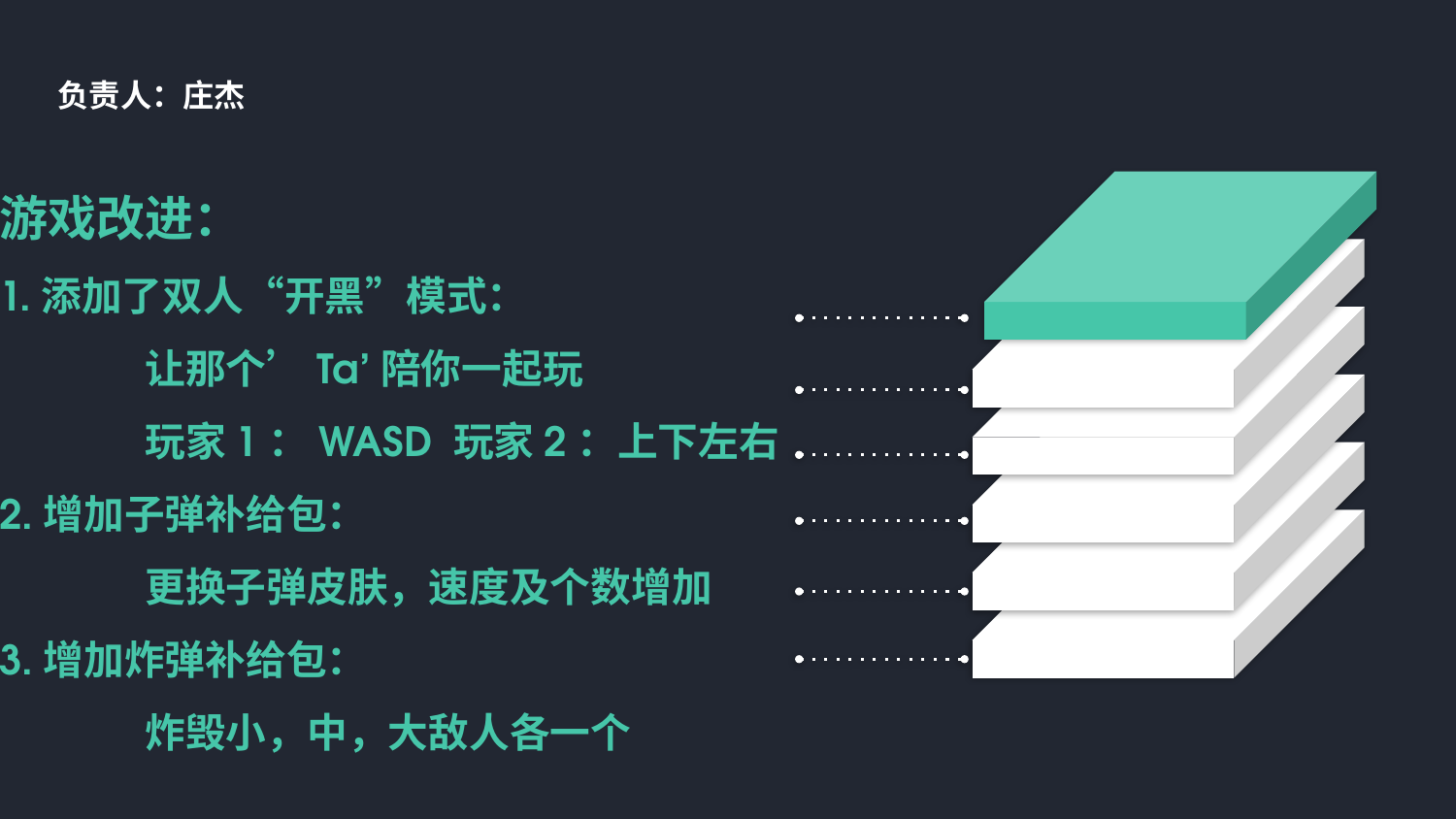

负责人：庄杰
游戏改进：
1.添加了双人“开黑”模式：
	让那个’Ta’陪你一起玩
	玩家1：WASD 玩家2：上下左右
2.增加子弹补给包：
	更换子弹皮肤，速度及个数增加
3.增加炸弹补给包：
	炸毁小，中，大敌人各一个